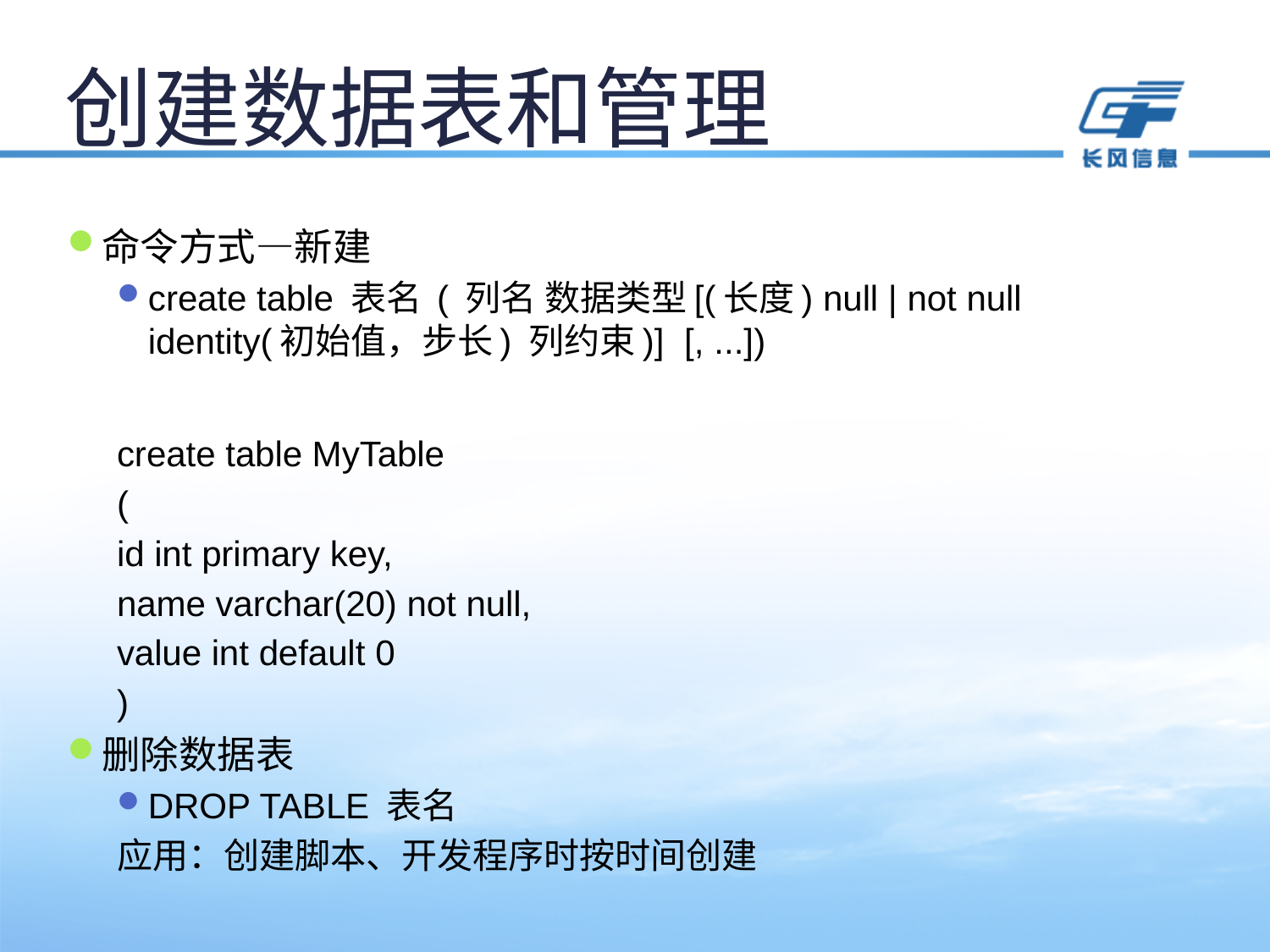

# 创建数据表和管理
命令方式—新建
create table 表名 ( 列名 数据类型[(长度) null | not null identity(初始值，步长) 列约束)]  [, ...])

create table MyTable
(
	id int primary key,
	name varchar(20) not null,
	value int default 0
)
删除数据表
DROP TABLE 表名
应用：创建脚本、开发程序时按时间创建